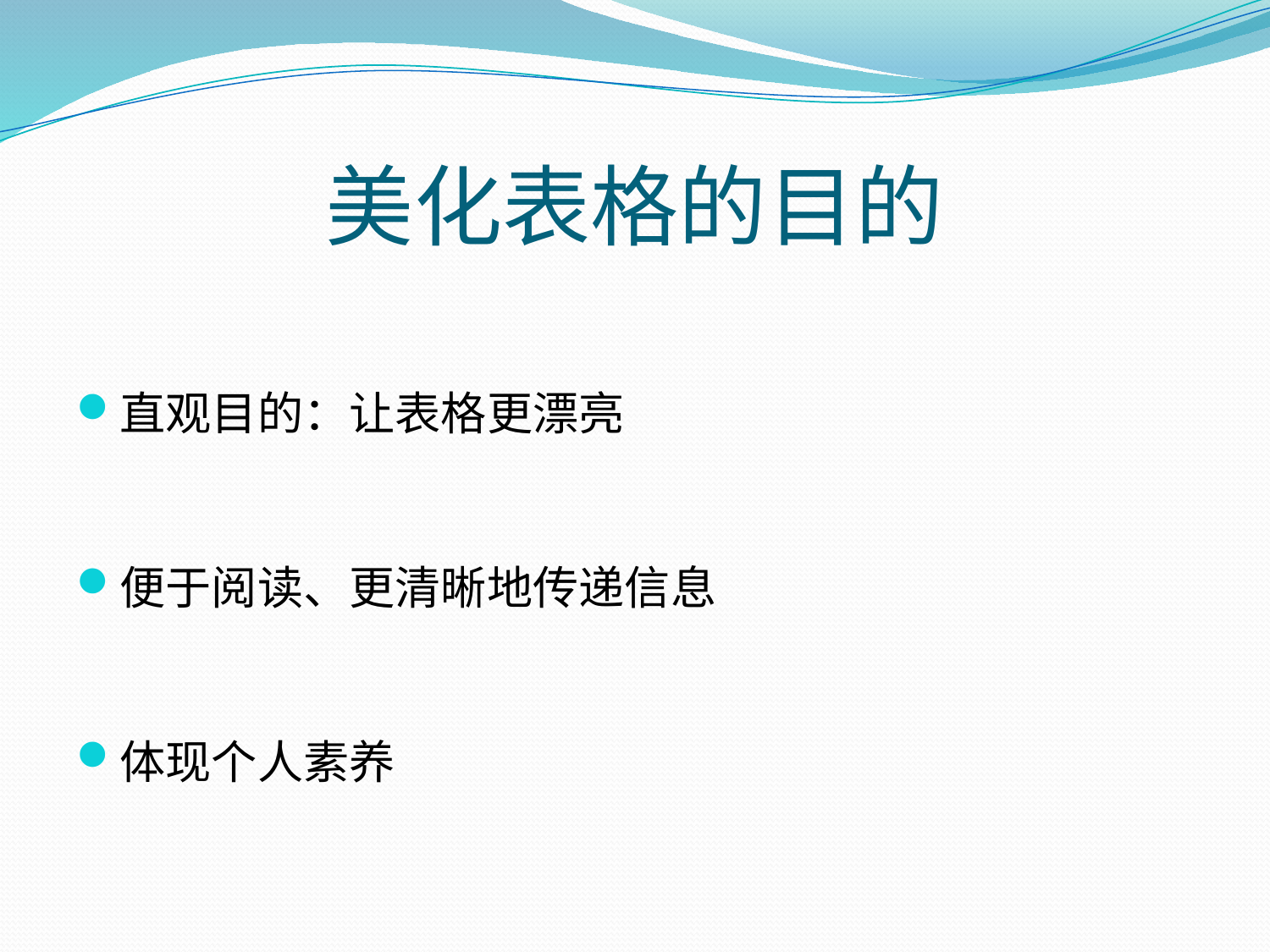

# 美化表格的目的
直观目的：让表格更漂亮
便于阅读、更清晰地传递信息
体现个人素养